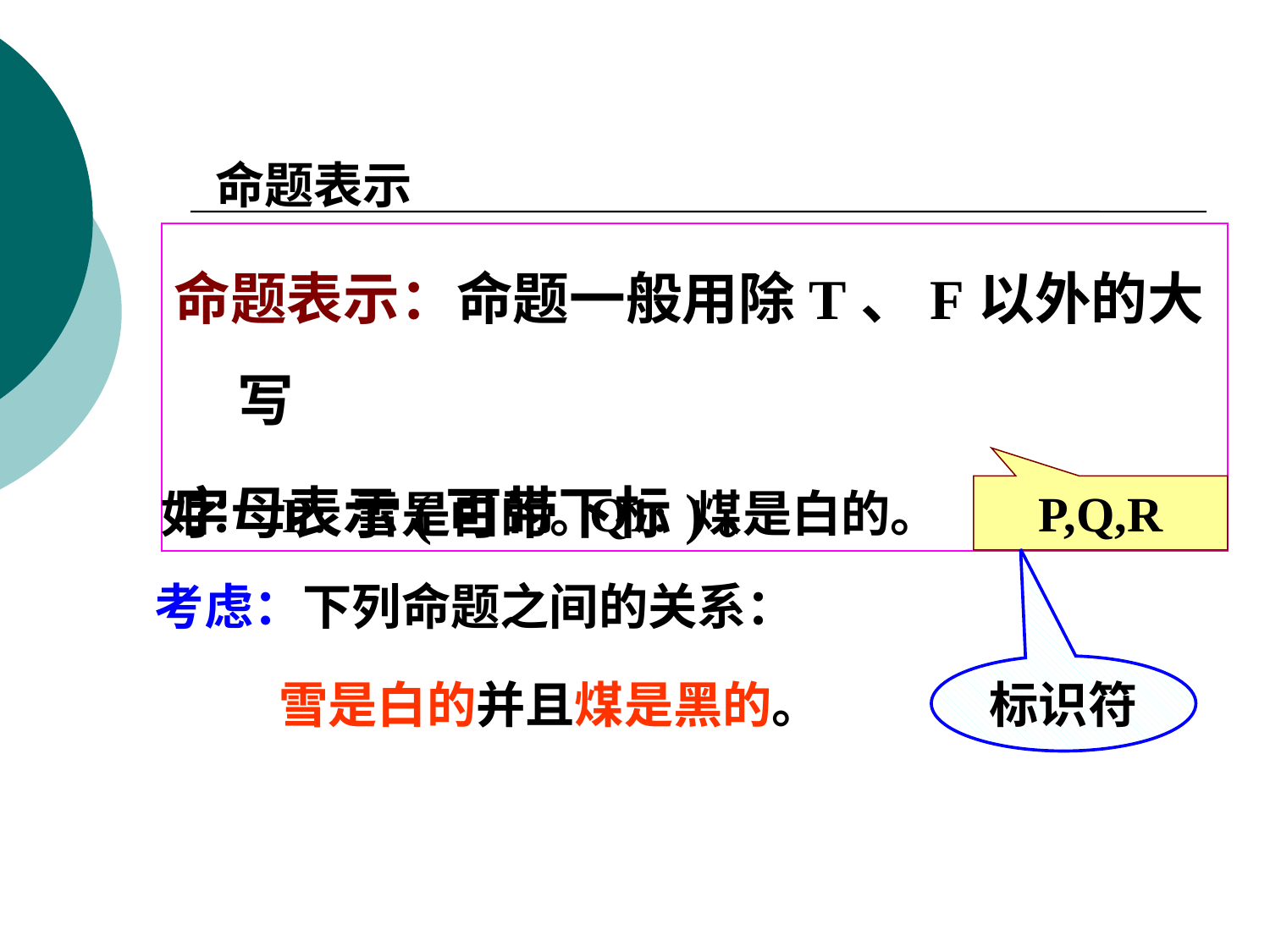

命题表示
命题表示：命题一般用除T、F以外的大写
字母表示(可带下标)。
Q1: 煤是白的。
P,Q,R
如： P: 雪是白的。
考虑：下列命题之间的关系：
          雪是白的并且煤是黑的。

标识符